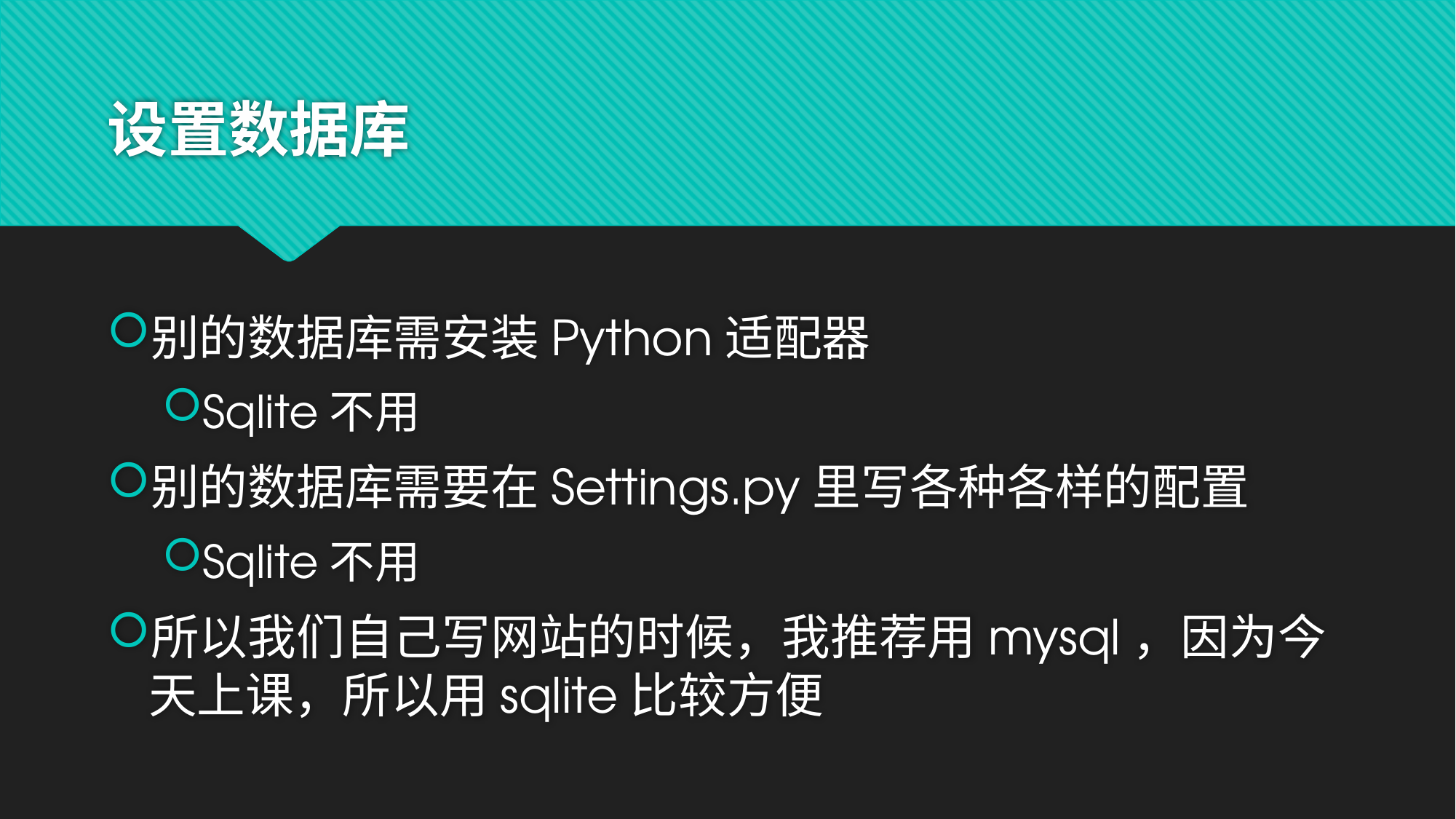

# 设置数据库
别的数据库需安装Python适配器
Sqlite不用
别的数据库需要在Settings.py里写各种各样的配置
Sqlite不用
所以我们自己写网站的时候，我推荐用mysql，因为今天上课，所以用sqlite比较方便